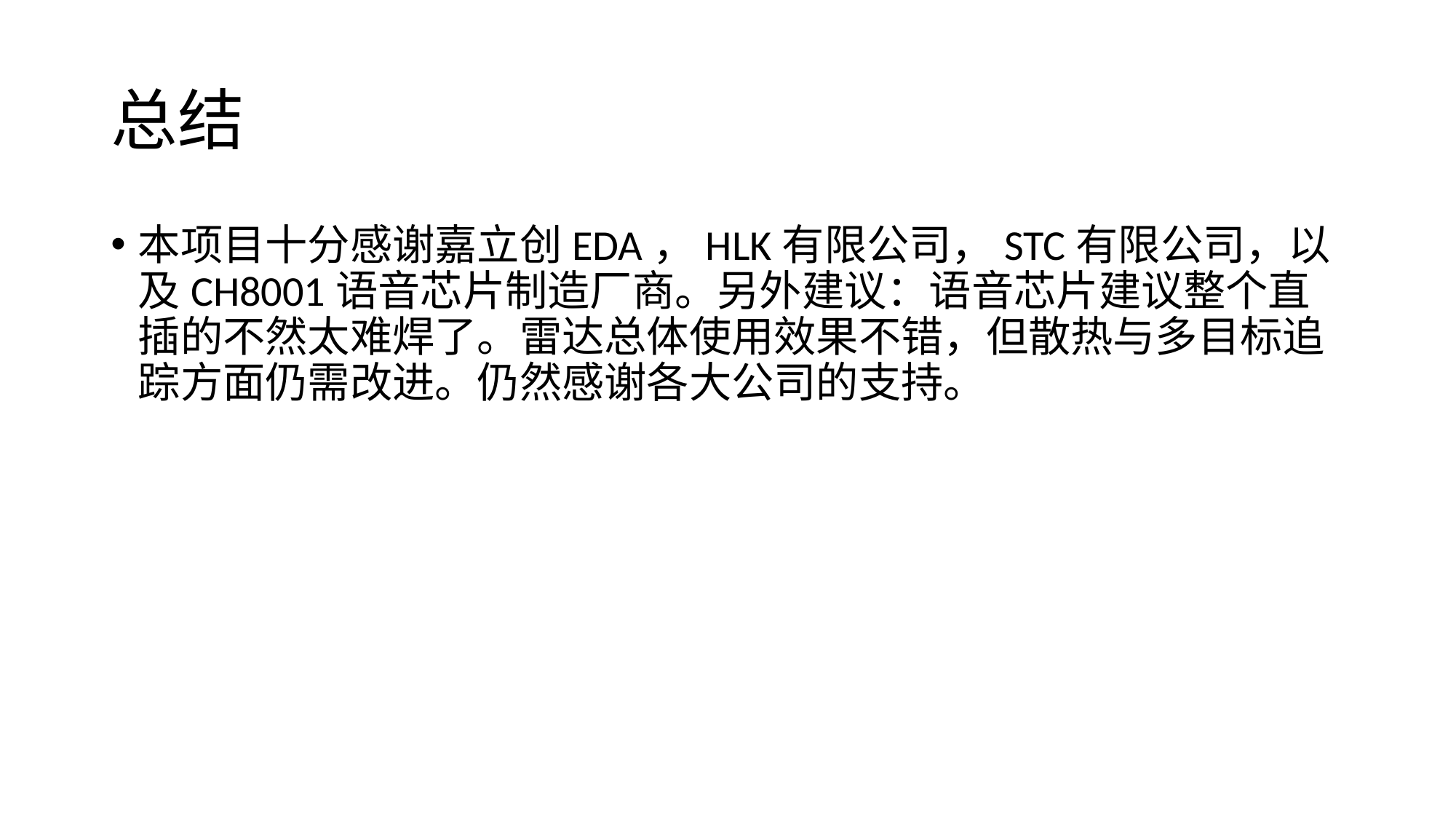

# 总结
本项目十分感谢嘉立创EDA，HLK有限公司，STC有限公司，以及CH8001语音芯片制造厂商。另外建议：语音芯片建议整个直插的不然太难焊了。雷达总体使用效果不错，但散热与多目标追踪方面仍需改进。仍然感谢各大公司的支持。